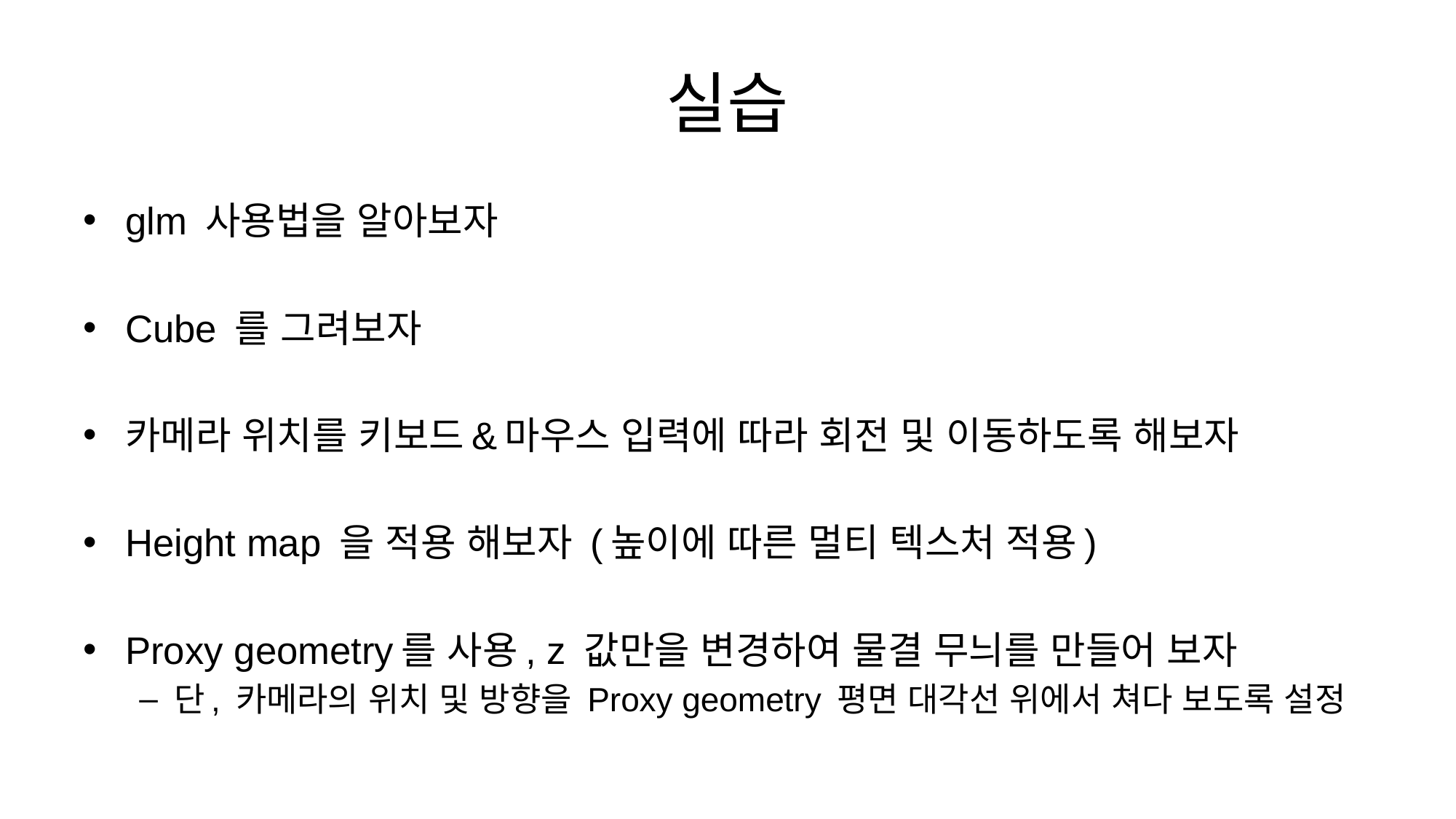

# 실습
glm 사용법을 알아보자

Cube 를 그려보자

카메라 위치를 키보드&마우스 입력에 따라 회전 및 이동하도록 해보자

Height map 을 적용 해보자 (높이에 따른 멀티 텍스처 적용)

Proxy geometry를 사용, z 값만을 변경하여 물결 무늬를 만들어 보자
단, 카메라의 위치 및 방향을 Proxy geometry 평면 대각선 위에서 쳐다 보도록 설정